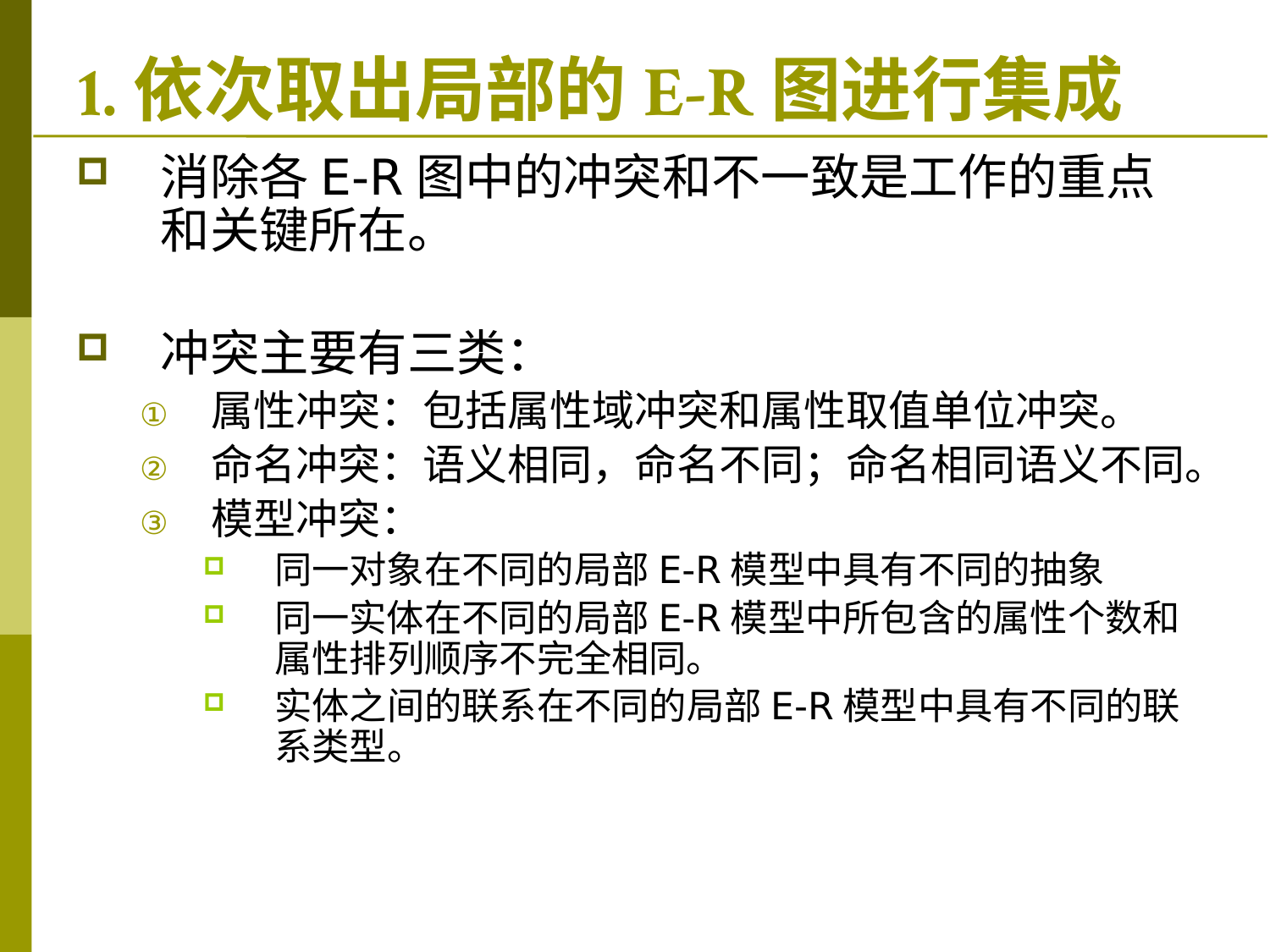

# 1.依次取出局部的E-R图进行集成
消除各E-R图中的冲突和不一致是工作的重点和关键所在。
冲突主要有三类：
属性冲突：包括属性域冲突和属性取值单位冲突。
命名冲突：语义相同，命名不同；命名相同语义不同。
模型冲突：
同一对象在不同的局部E-R模型中具有不同的抽象
同一实体在不同的局部E-R模型中所包含的属性个数和属性排列顺序不完全相同。
实体之间的联系在不同的局部E-R模型中具有不同的联系类型。